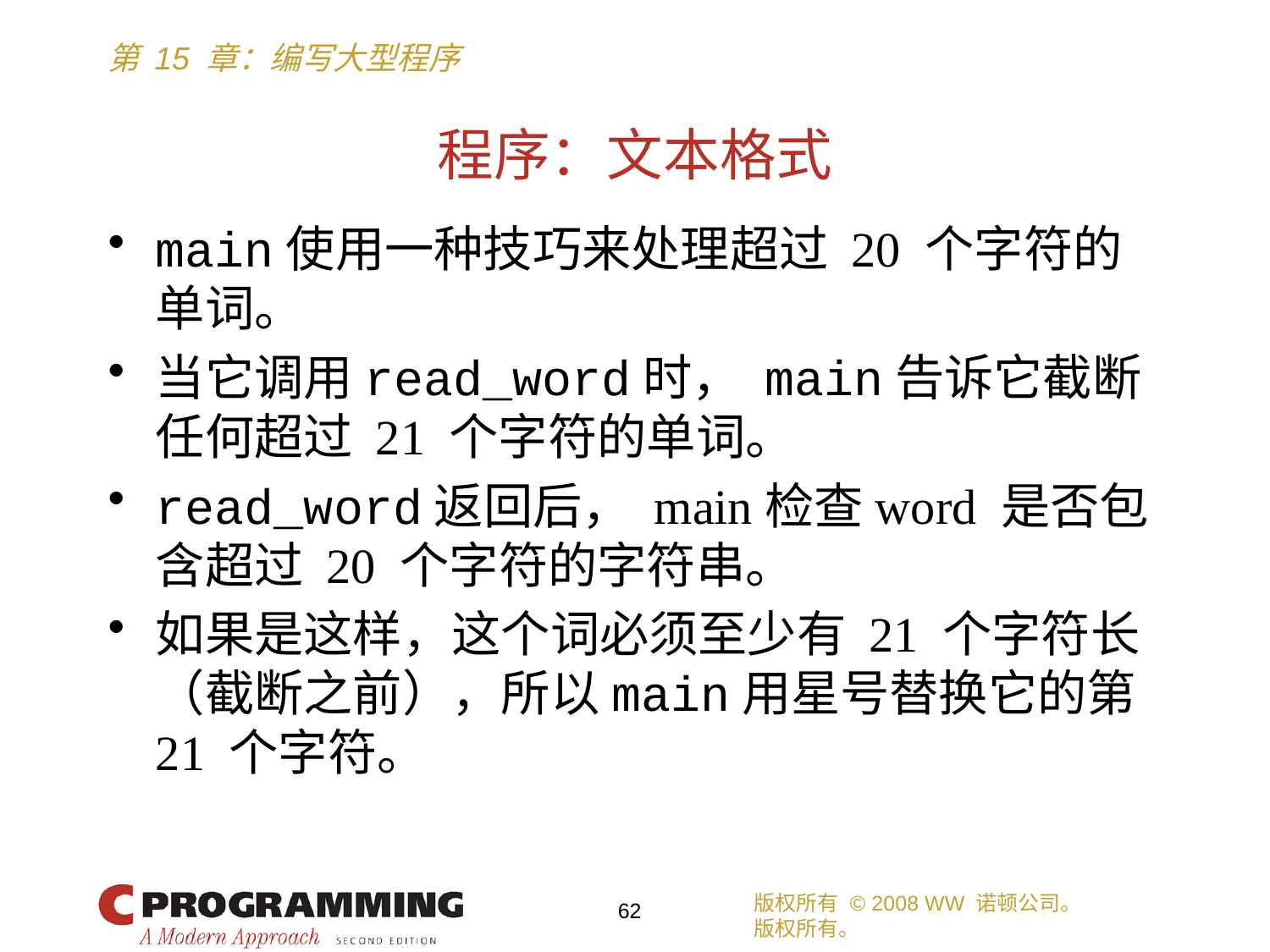

# 程序：文本格式
main使用一种技巧来处理超过 20 个字符的单词。
当它调用read_word时， main告诉它截断任何超过 21 个字符的单词。
read_word返回后， main检查word 是否包含超过 20 个字符的字符串。
如果是这样，这个词必须至少有 21 个字符长（截断之前），所以main用星号替换它的第 21 个字符。
版权所有 © 2008 WW 诺顿公司。
版权所有。
62